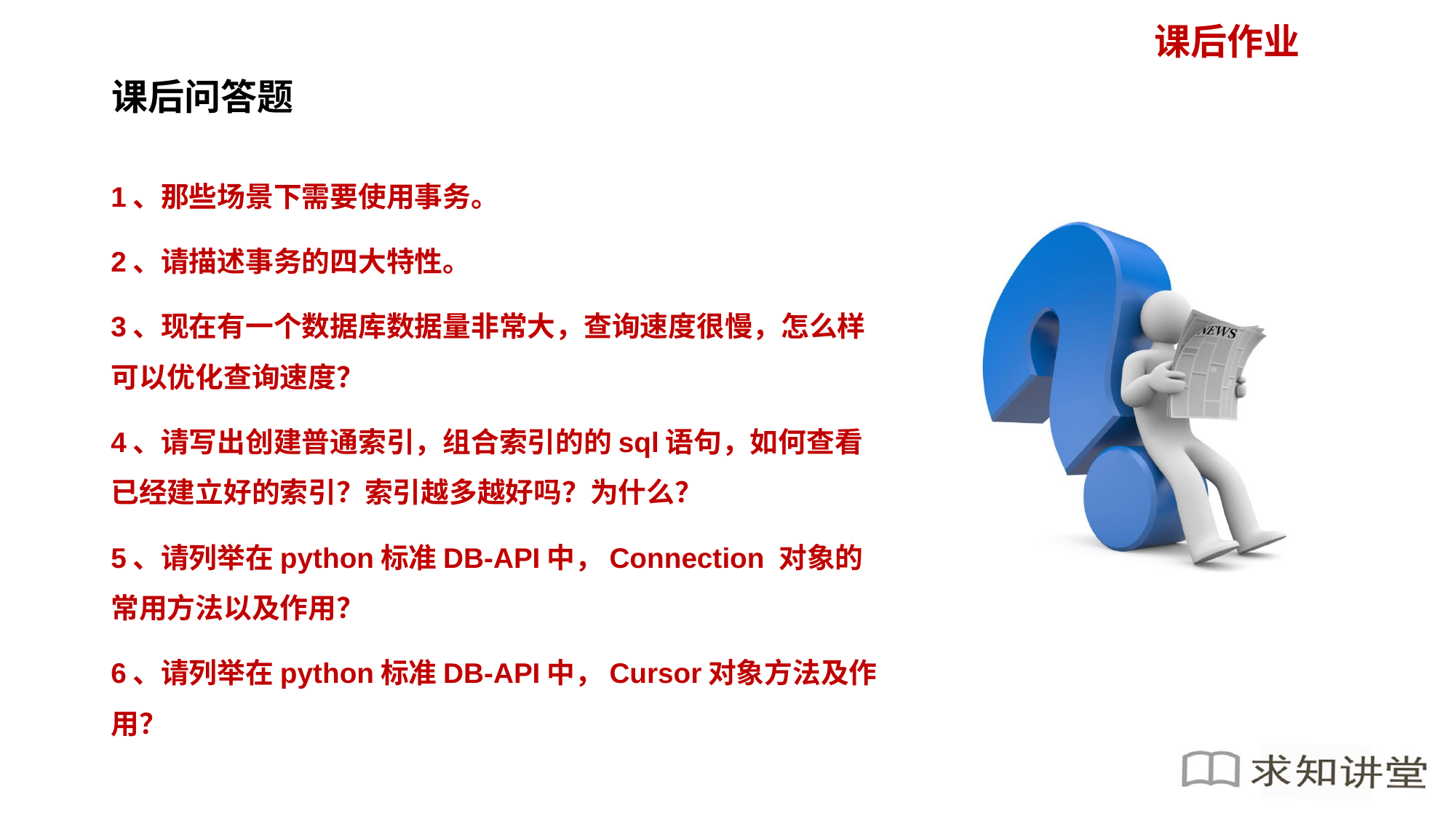

1、那些场景下需要使用事务。
2、请描述事务的四大特性。
3、现在有一个数据库数据量非常大，查询速度很慢，怎么样可以优化查询速度？
4、请写出创建普通索引，组合索引的的sql语句，如何查看已经建立好的索引？索引越多越好吗？为什么？
5、请列举在python标准DB-API中，Connection 对象的常用方法以及作用？
6、请列举在python标准DB-API中，Cursor对象方法及作用？